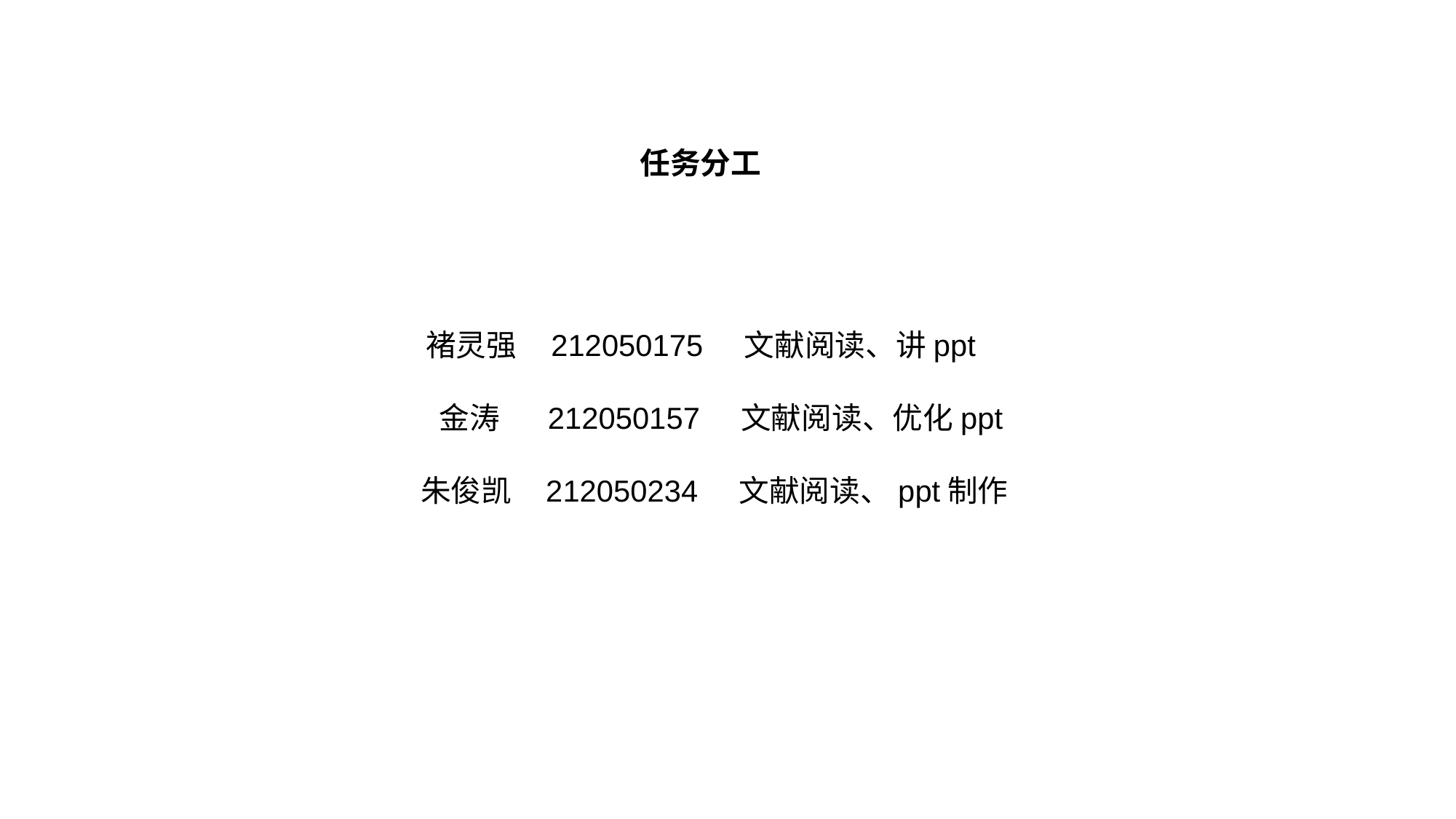

任务分工

褚灵强    212050175    文献阅读、讲ppt

     金涛      212050157    文献阅读、优化ppt

   朱俊凯    212050234    文献阅读、ppt制作